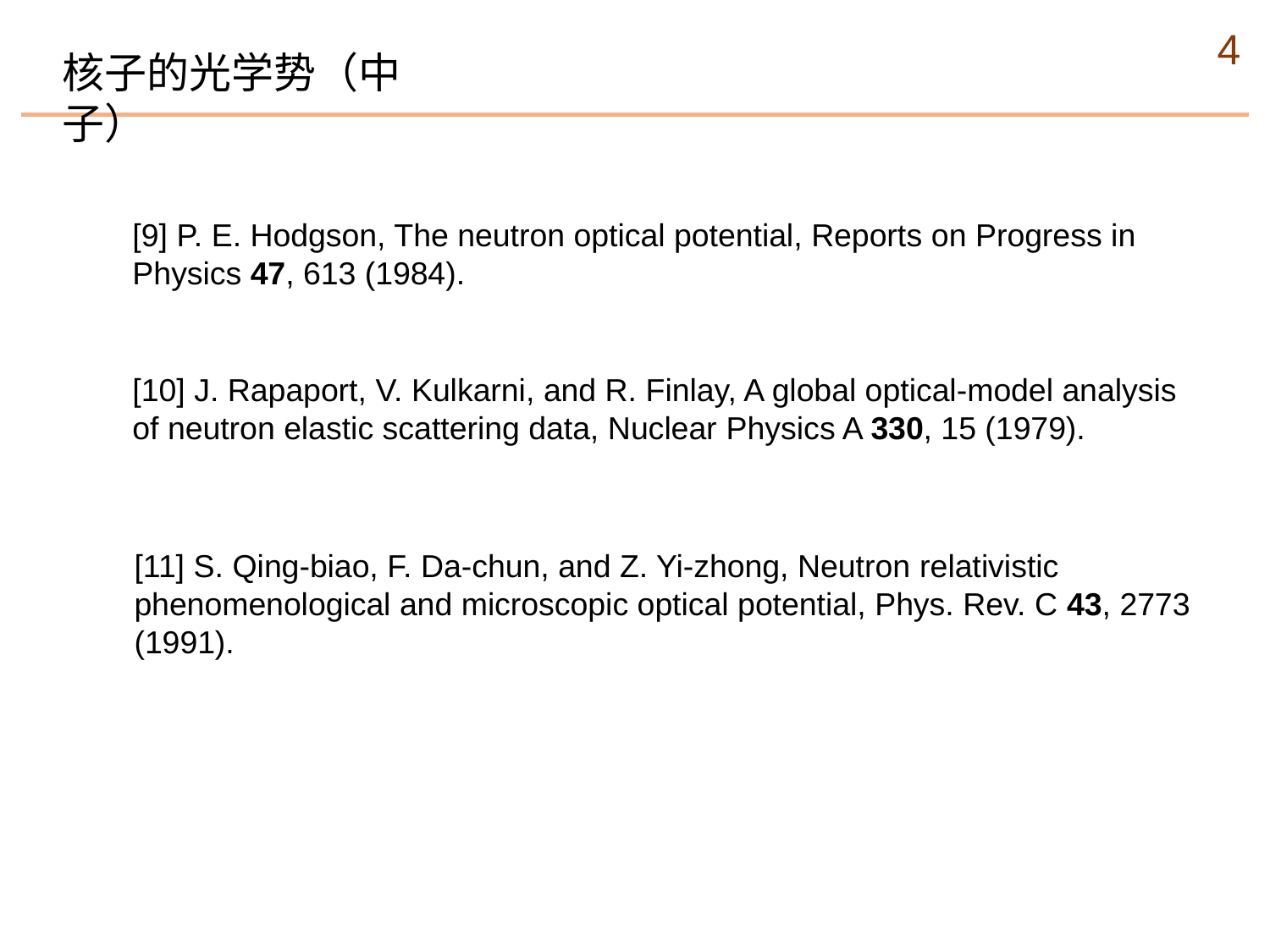

4
核子的光学势（中子）
[9] P. E. Hodgson, The neutron optical potential, Reports on Progress in Physics 47, 613 (1984).
[10] J. Rapaport, V. Kulkarni, and R. Finlay, A global optical-model analysis of neutron elastic scattering data, Nuclear Physics A 330, 15 (1979).
[11] S. Qing-biao, F. Da-chun, and Z. Yi-zhong, Neutron relativistic phenomenological and microscopic optical potential, Phys. Rev. C 43, 2773 (1991).